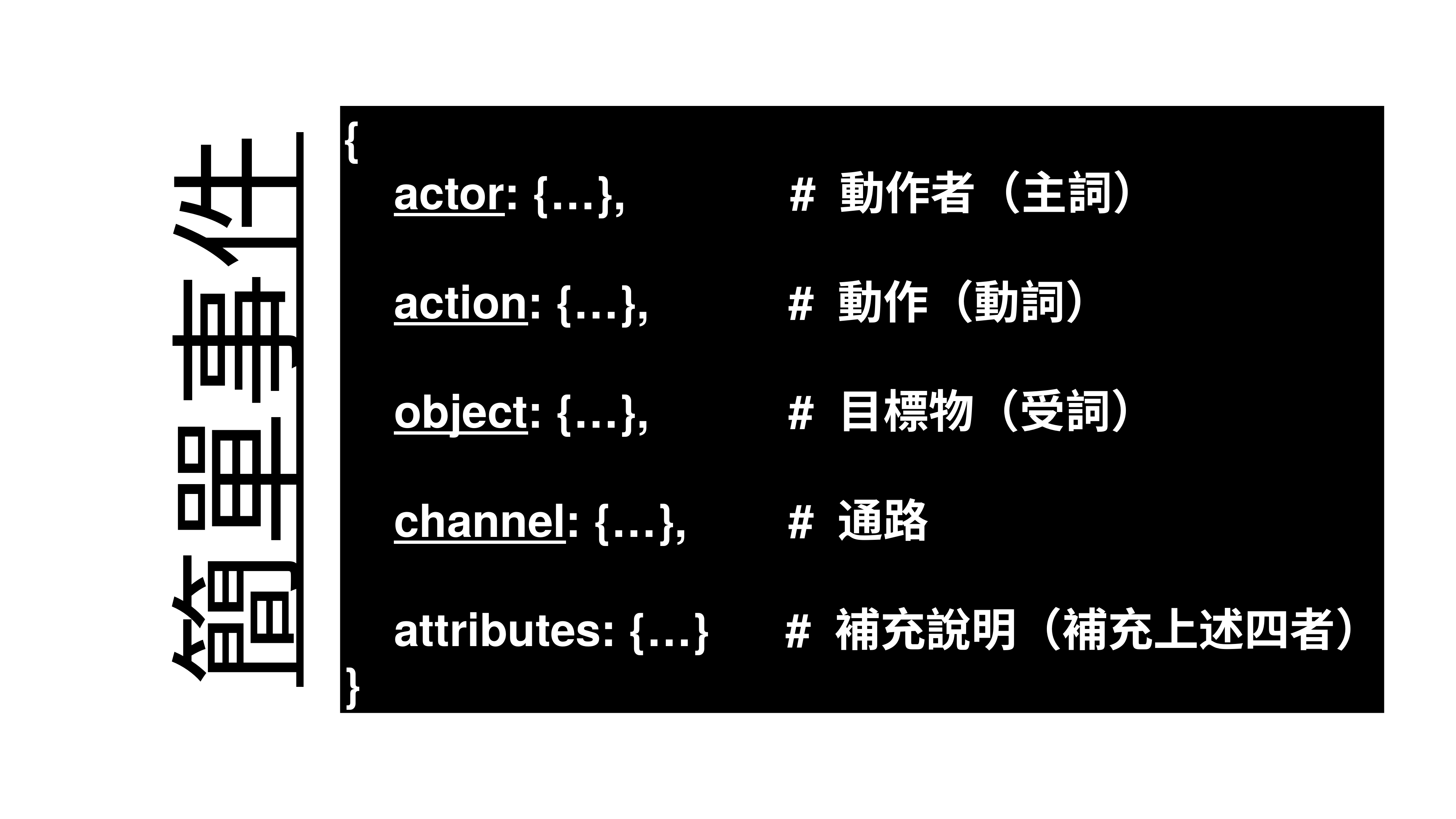

{
    actor: {…},             # 動作者（主詞）

    action: {…},           # 動作（動詞）

    object: {…},           # 目標物（受詞）

    channel: {…},        # 通路

    attributes: {…}      # 補充說明（補充上述四者）
}
# 簡單事件